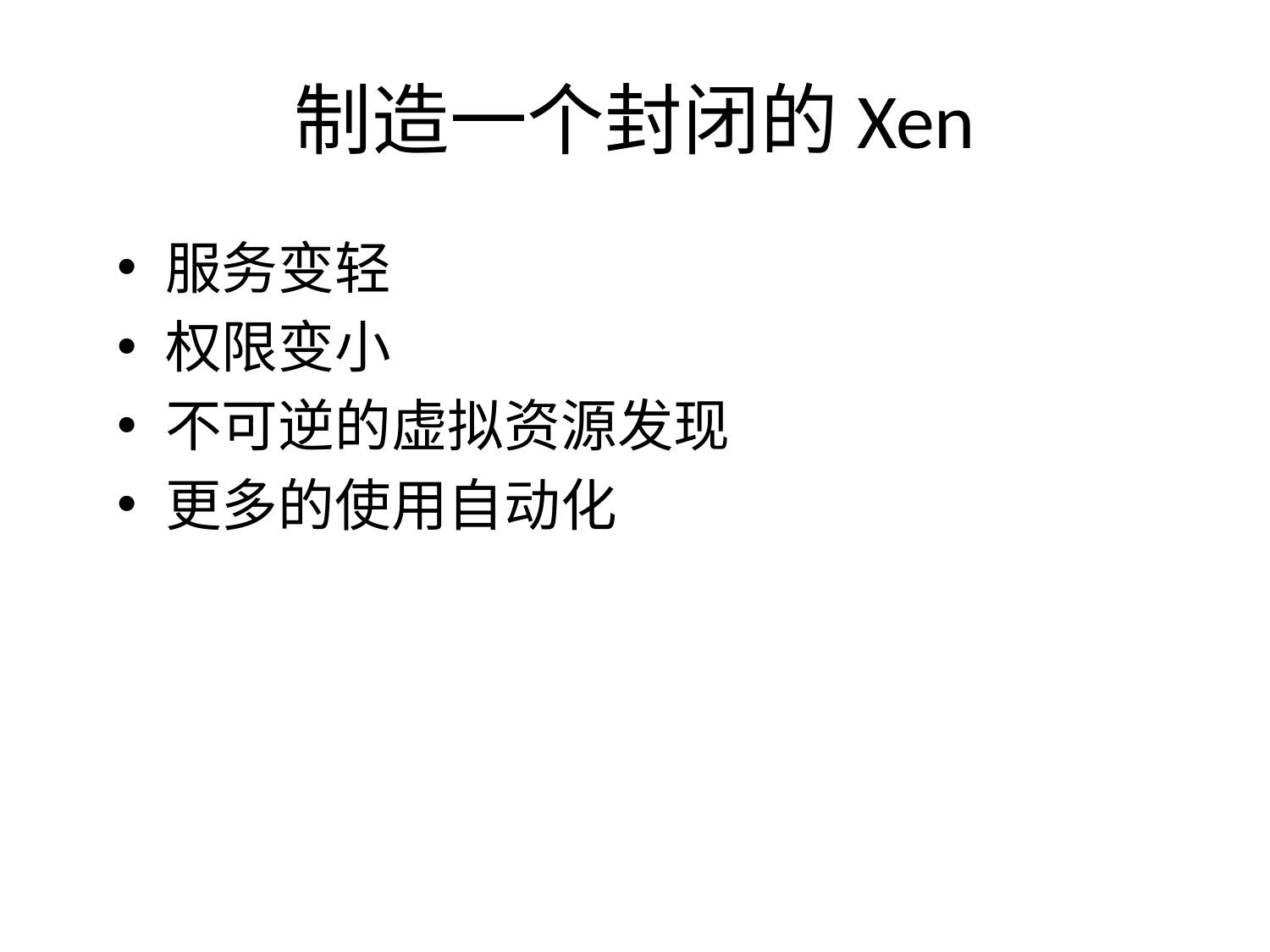

# 制造一个封闭的Xen
服务变轻
权限变小
不可逆的虚拟资源发现
更多的使用自动化